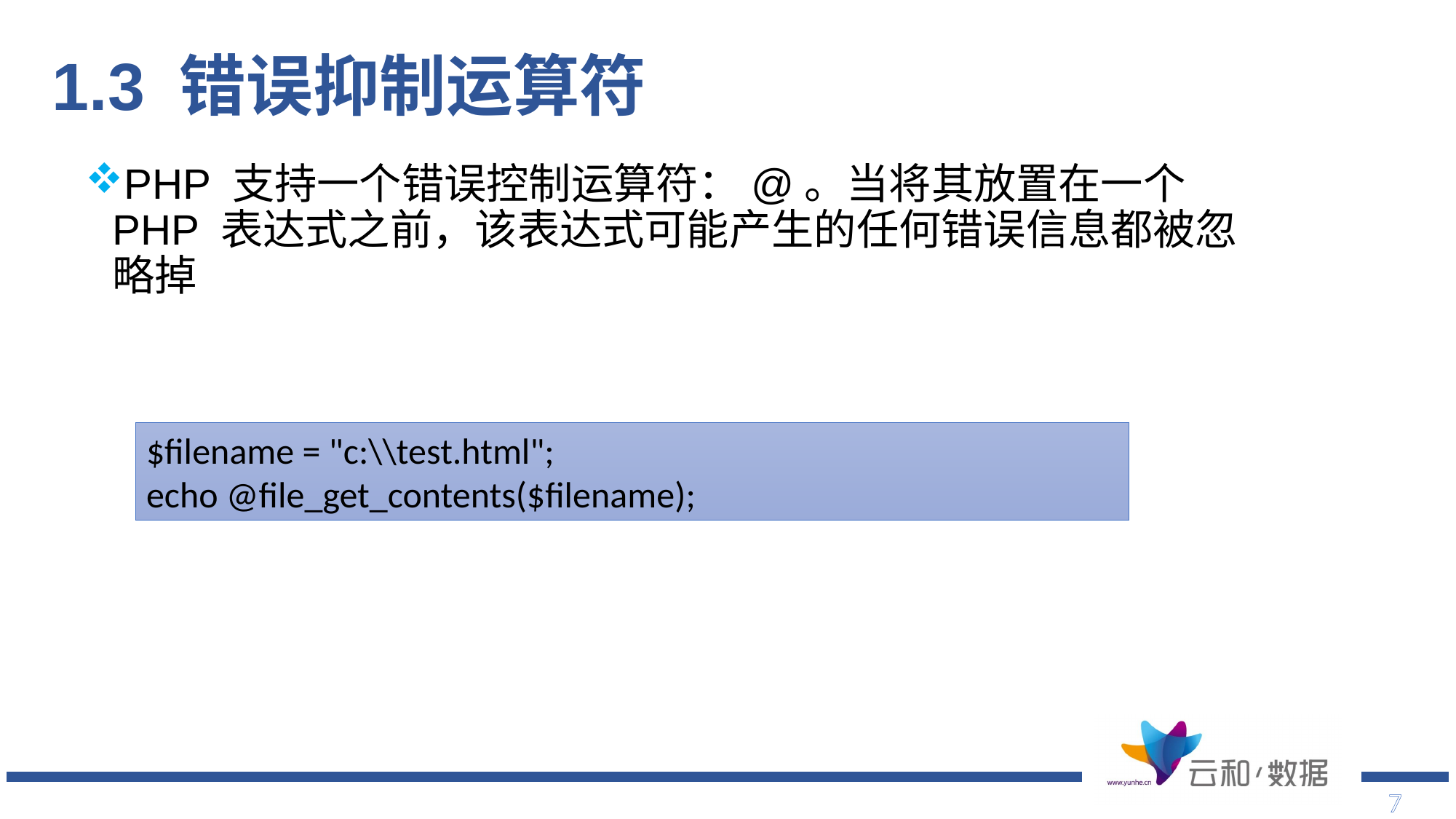

# 1.3 错误抑制运算符
PHP 支持一个错误控制运算符：@。当将其放置在一个 PHP 表达式之前，该表达式可能产生的任何错误信息都被忽略掉
$filename = "c:\\test.html";
echo @file_get_contents($filename);